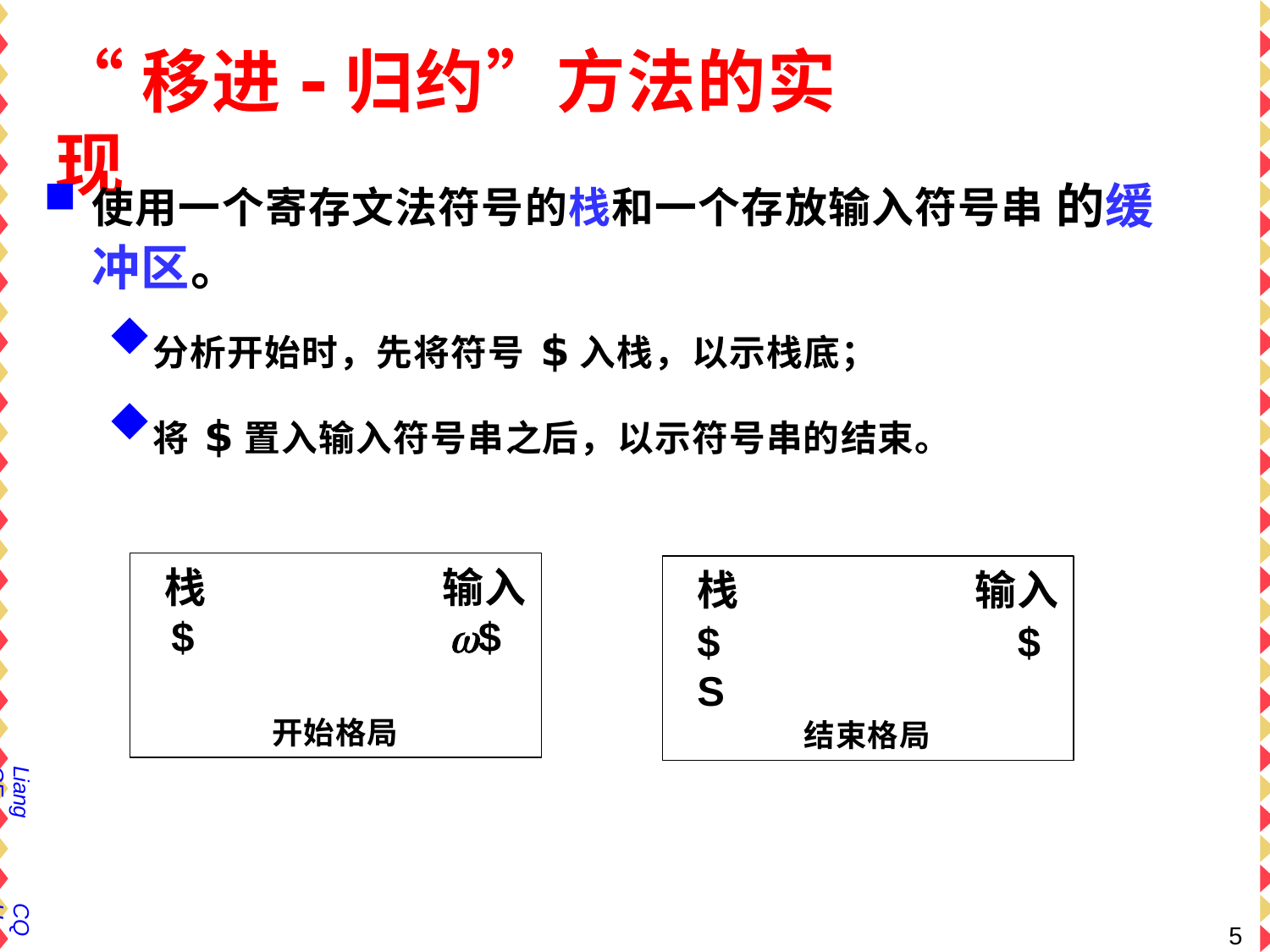

# “移进-归约”方法的实现
使用一个寄存文法符号的栈和一个存放输入符号串 的缓冲区。
分析开始时，先将符号$入栈，以示栈底；
将$置入输入符号串之后，以示符号串的结束。

栈
$
输入
ω$
栈
$S
输入
$
开始格局
结束格局
Liang GE
CQU
57